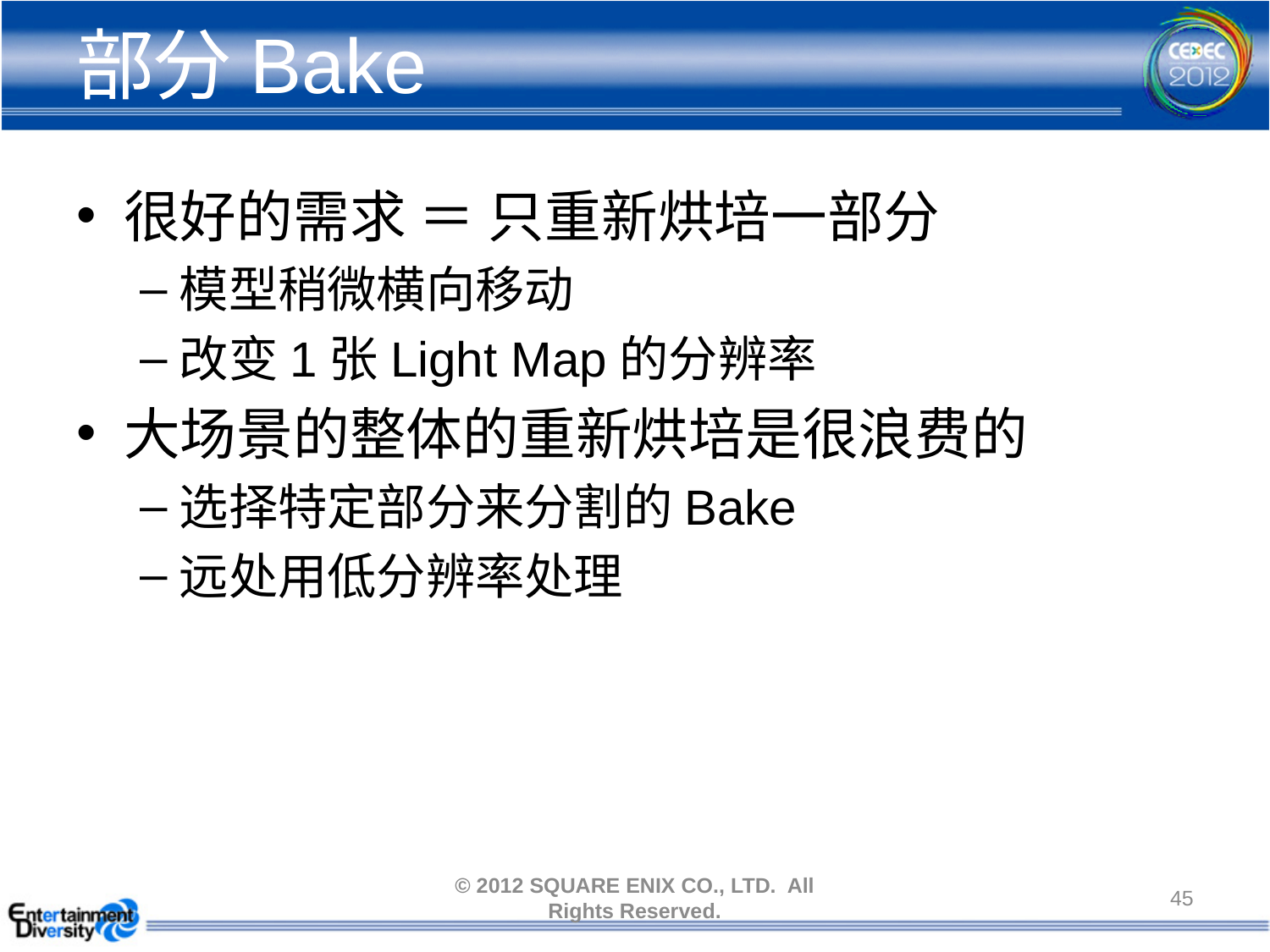

# 部分Bake
很好的需求 ＝ 只重新烘培一部分
模型稍微横向移动
改变1张Light Map的分辨率
大场景的整体的重新烘培是很浪费的
选择特定部分来分割的Bake
远处用低分辨率处理

© 2012 SQUARE ENIX CO., LTD.  All Rights Reserved.
45